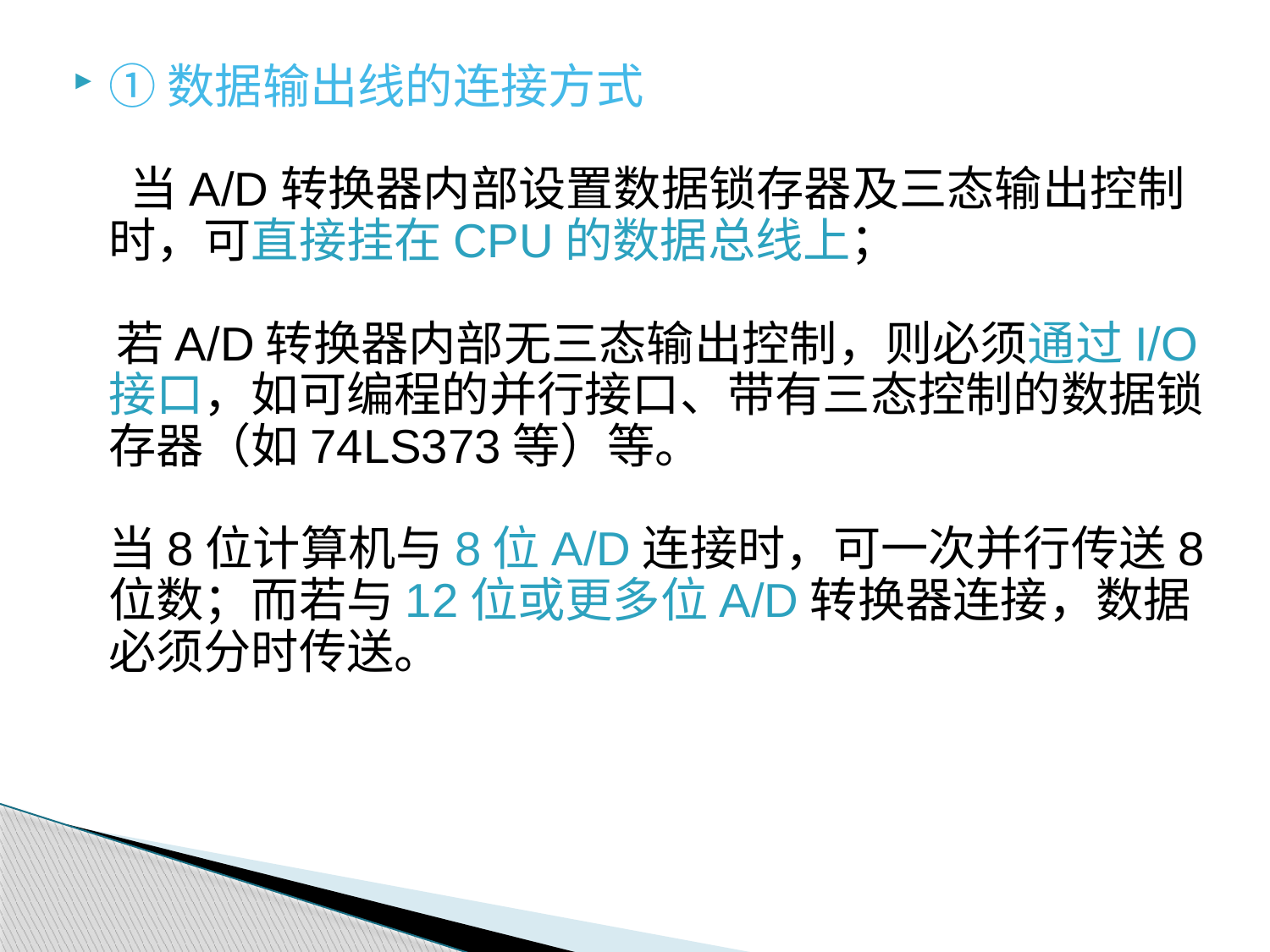

①数据输出线的连接方式

	 当A/D转换器内部设置数据锁存器及三态输出控制时，可直接挂在CPU的数据总线上；

   若A/D转换器内部无三态输出控制，则必须通过I/O接口，如可编程的并行接口、带有三态控制的数据锁存器（如74LS373等）等。

	当8位计算机与8位A/D连接时，可一次并行传送8位数；而若与12位或更多位A/D转换器连接，数据必须分时传送。